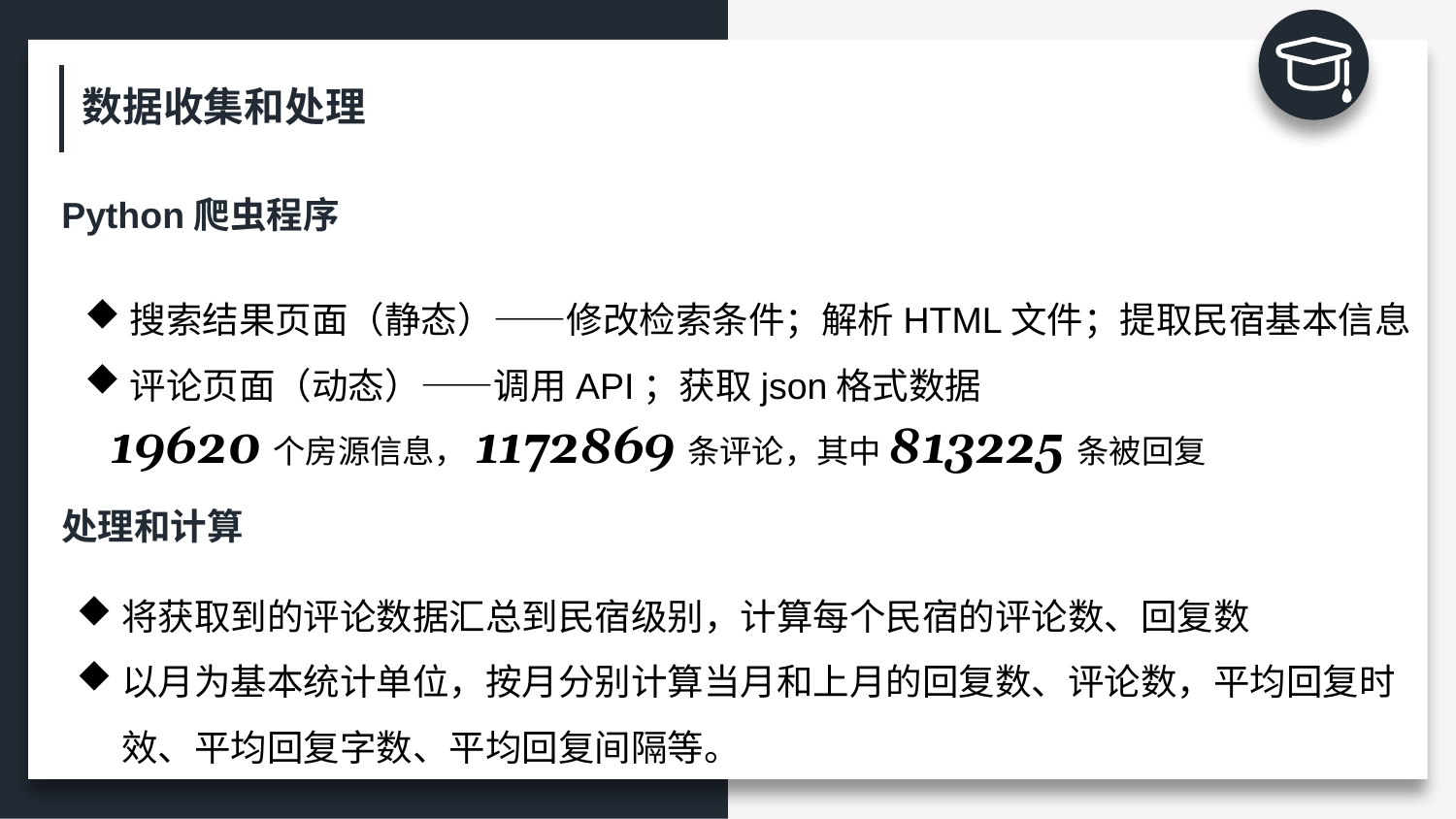

数据收集和处理
Python爬虫程序
搜索结果页面（静态）——修改检索条件；解析HTML文件；提取民宿基本信息
评论页面（动态）——调用API；获取json格式数据
19620个房源信息，1172869条评论，其中813225条被回复
处理和计算
将获取到的评论数据汇总到民宿级别，计算每个民宿的评论数、回复数
以月为基本统计单位，按月分别计算当月和上月的回复数、评论数，平均回复时效、平均回复字数、平均回复间隔等。